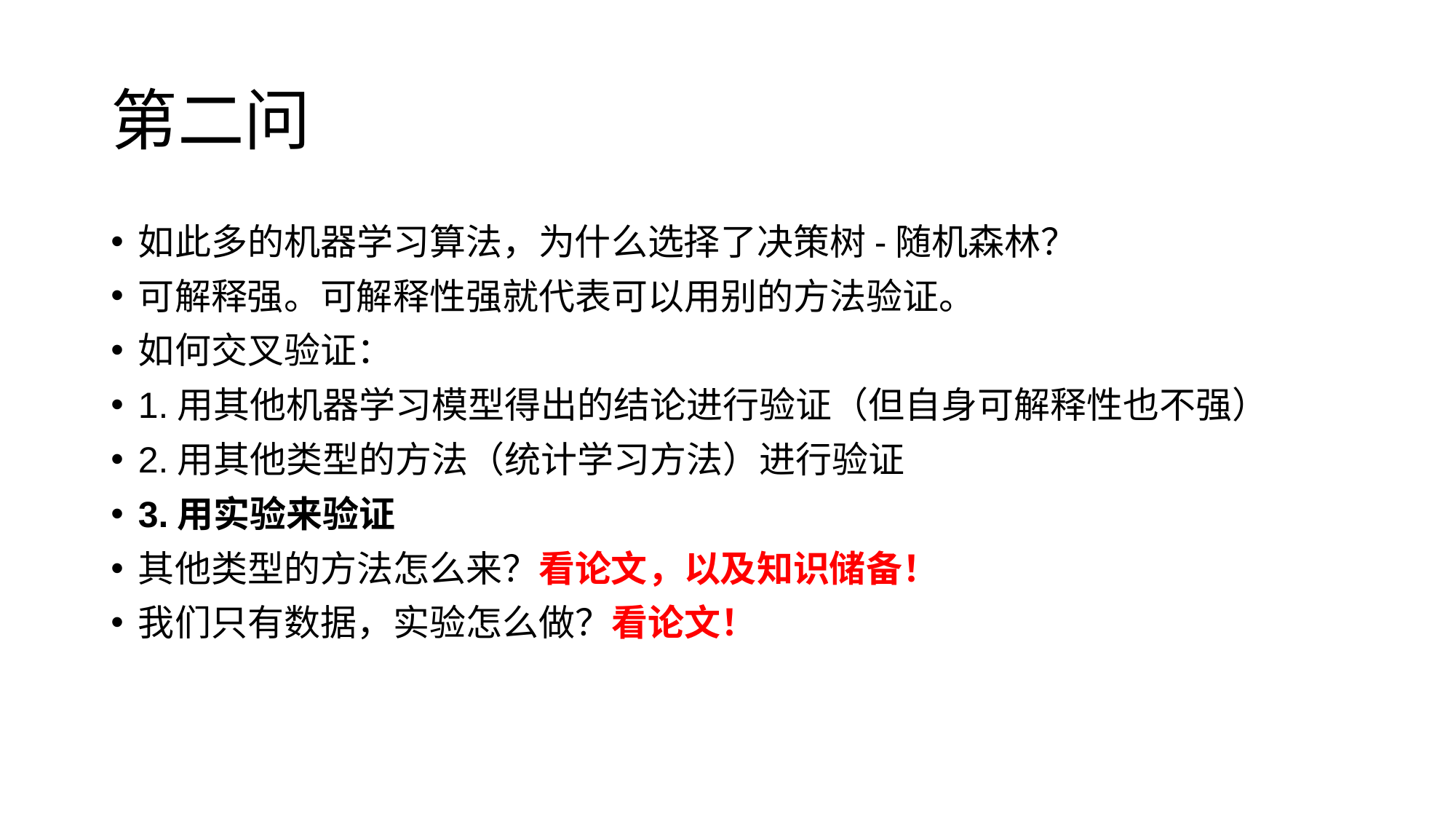

# 第二问
如此多的机器学习算法，为什么选择了决策树-随机森林？
可解释强。可解释性强就代表可以用别的方法验证。
如何交叉验证：
1.用其他机器学习模型得出的结论进行验证（但自身可解释性也不强）
2.用其他类型的方法（统计学习方法）进行验证
3.用实验来验证
其他类型的方法怎么来？看论文，以及知识储备！
我们只有数据，实验怎么做？看论文！